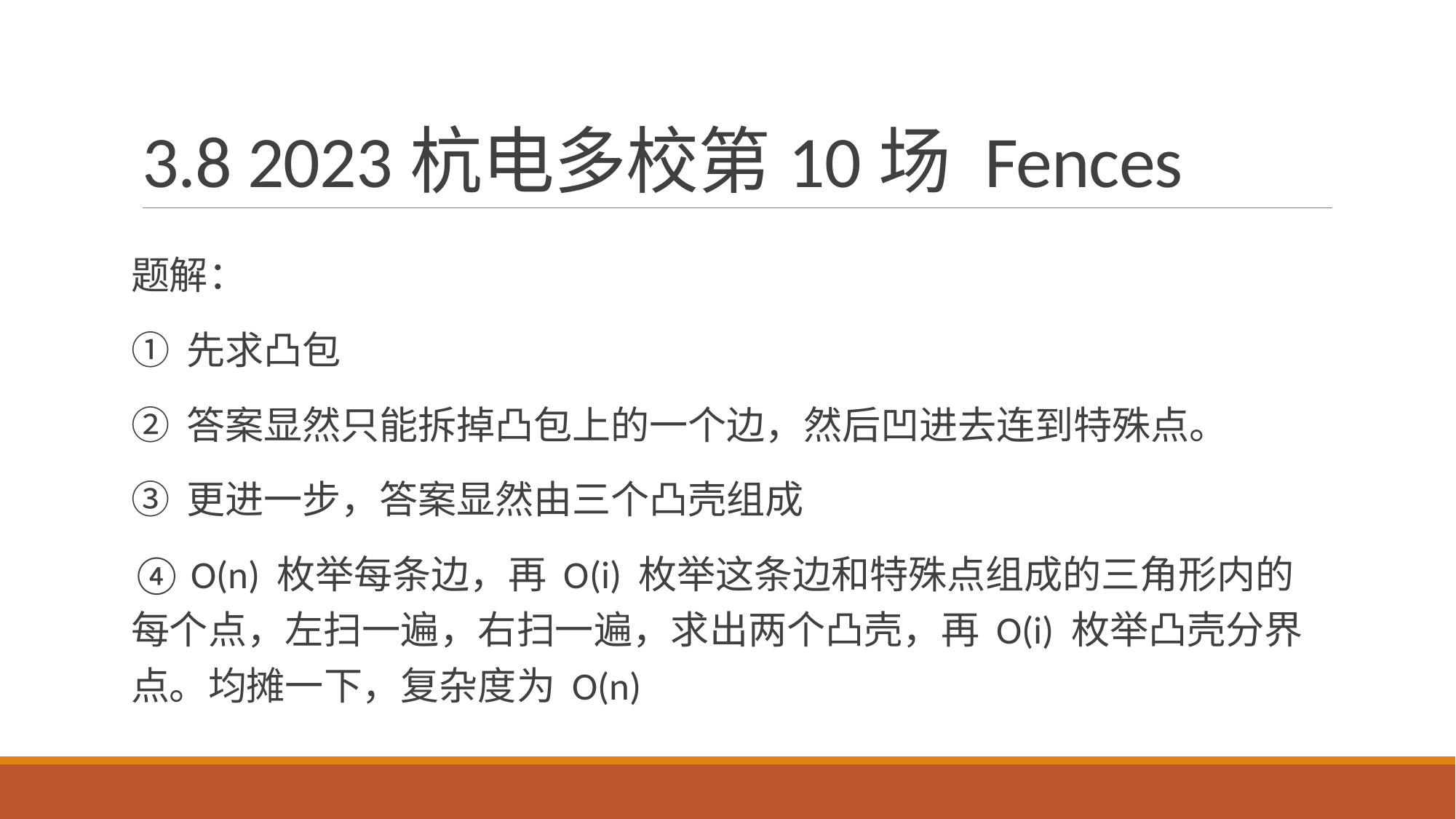

# 3.8 2023杭电多校第10场 Fences
题解：
① 先求凸包
② 答案显然只能拆掉凸包上的一个边，然后凹进去连到特殊点。
③ 更进一步，答案显然由三个凸壳组成
④ O(n) 枚举每条边，再 O(i) 枚举这条边和特殊点组成的三角形内的每个点，左扫一遍，右扫一遍，求出两个凸壳，再 O(i) 枚举凸壳分界点。均摊一下，复杂度为 O(n)